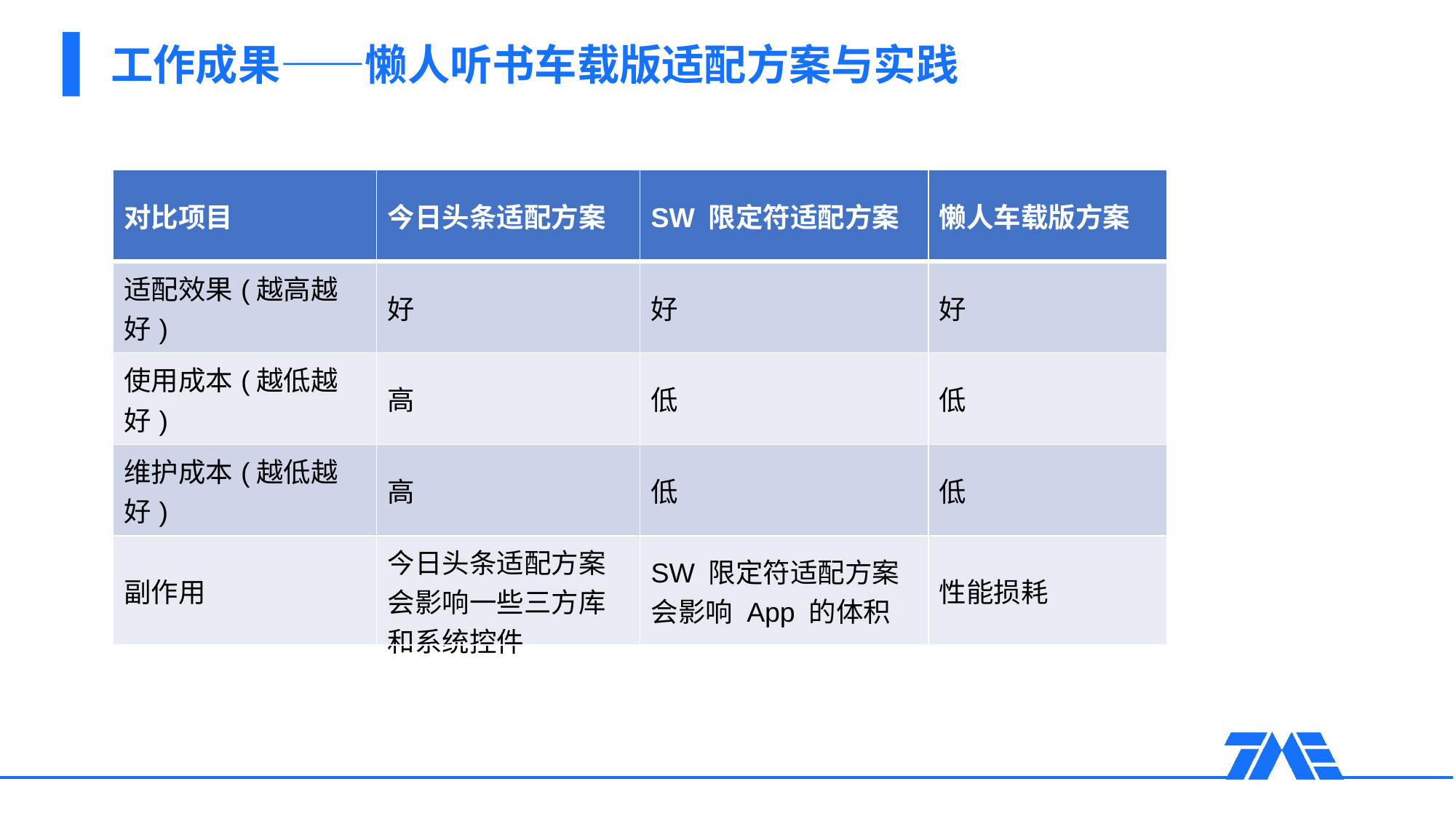

# 工作成果——懒人听书车载版适配方案与实践
| 对比项目 | 今日头条适配方案 | SW 限定符适配方案 | 懒人车载版方案 |
| --- | --- | --- | --- |
| 适配效果(越高越好) | 好 | 好 | 好 |
| 使用成本(越低越好) | 高 | 低 | 低 |
| 维护成本(越低越好) | 高 | 低 | 低 |
| 副作用 | 今日头条适配方案会影响一些三方库和系统控件 | SW 限定符适配方案会影响 App 的体积 | 性能损耗 |